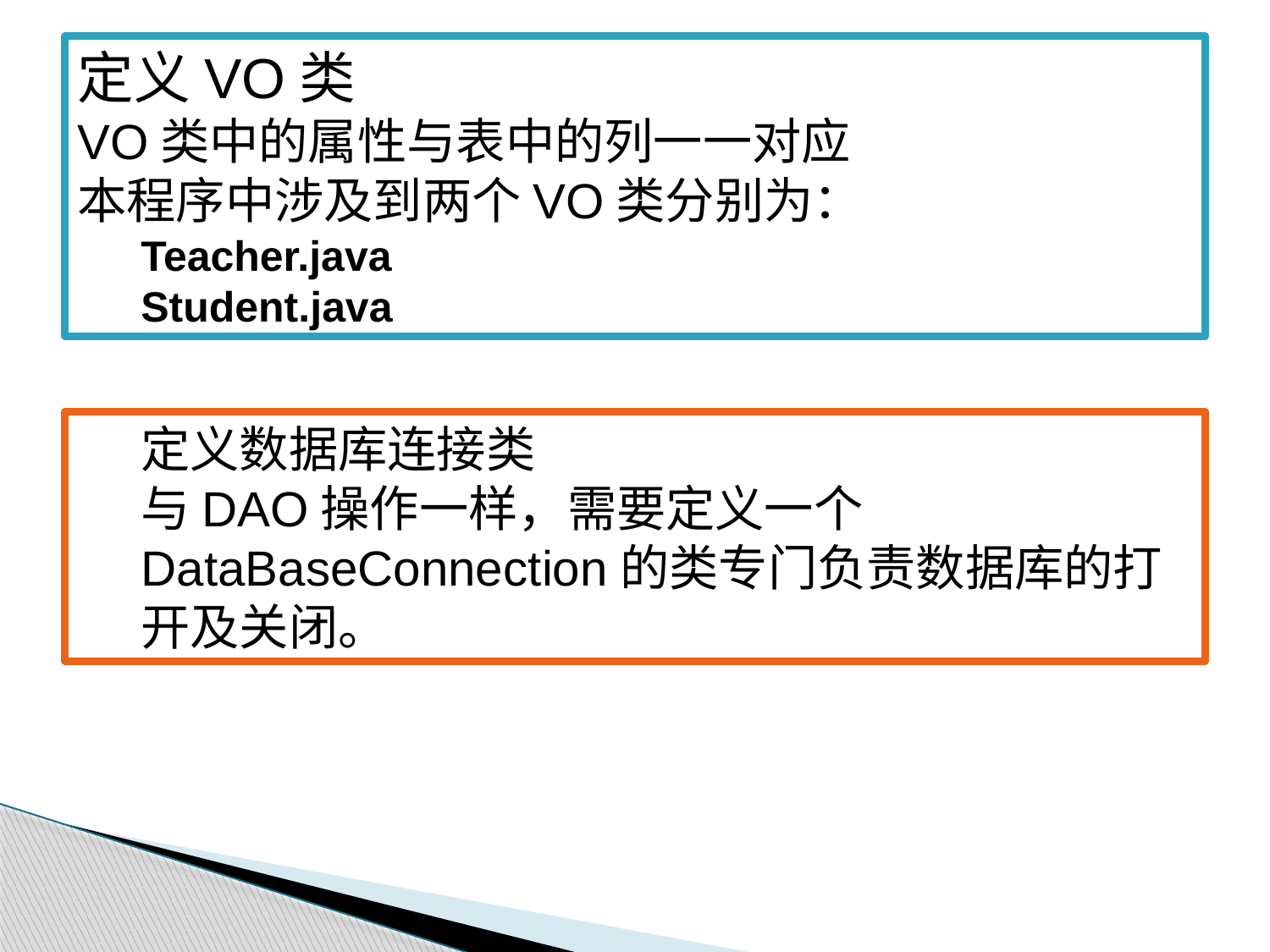

定义VO类
VO类中的属性与表中的列一一对应
本程序中涉及到两个VO类分别为：
Teacher.java
Student.java
#

定义数据库连接类
与DAO操作一样，需要定义一个DataBaseConnection的类专门负责数据库的打开及关闭。